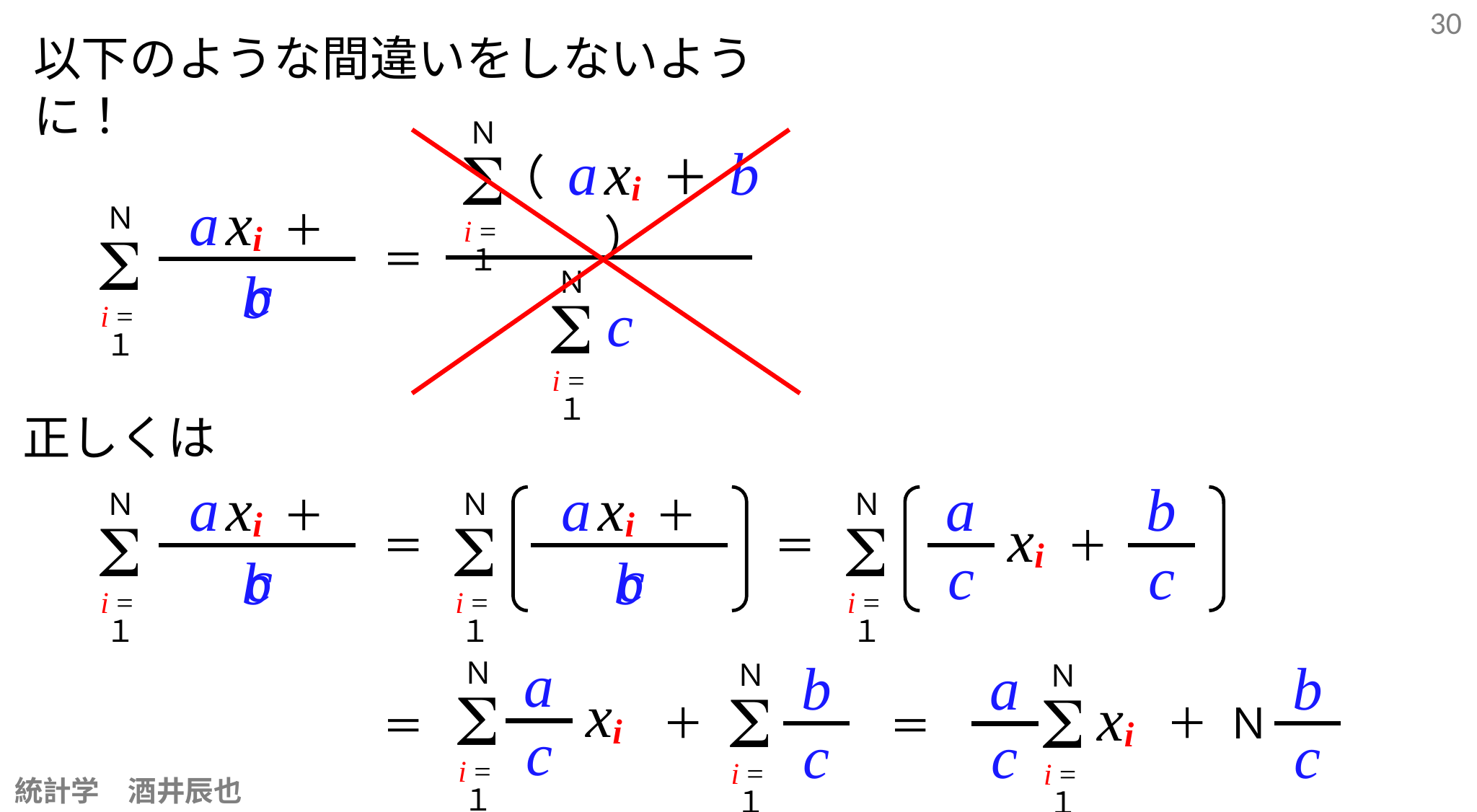

30
以下のような間違いをしないように！
Ｎ
Σ
i =１
（ a xi ＋ b ）
a xi ＋ b
Ｎ
Σ
i =１
＝
c
Ｎ
Σ
i =１
c
正しくは
a xi ＋ b
a xi ＋ b
a
b
Ｎ
Σ
i =１
Ｎ
Σ
i =１

Ｎ
Σ
i =１

 xi
＝
＝
＋
c
c
c
c
a
b
b
a
Ｎ
Σ
i =１
Ｎ
Σ
i =１
Ｎ
Σ
i =１
 xi
 xi
＋
＋
Ｎ
＝
＝
c
c
c
c
統計学　酒井辰也